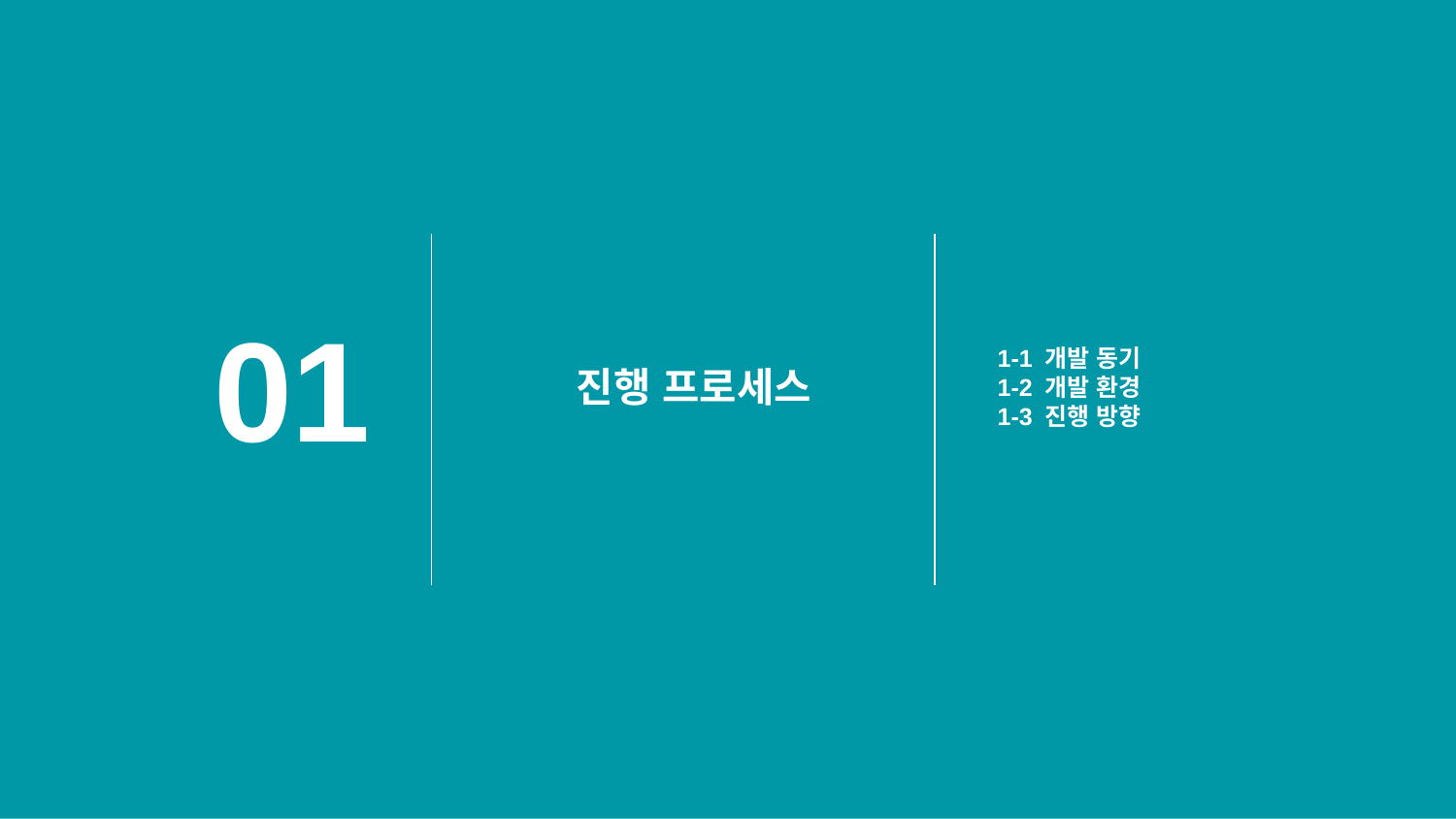

01
1-1 개발 동기
1-2 개발 환경
1-3 진행 방향

진행 프로세스